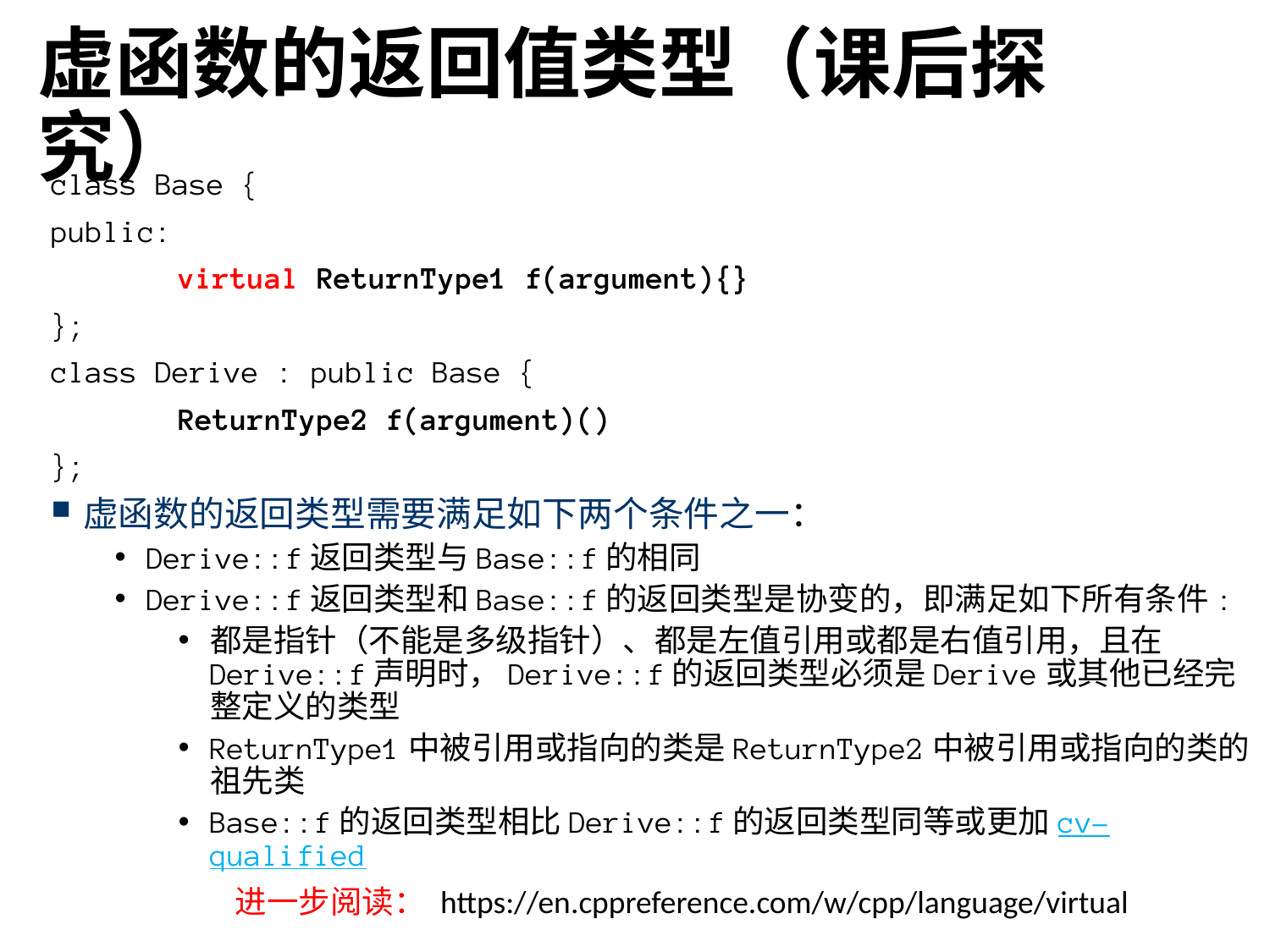

# 虚函数的返回值类型（课后探究）
class Base {
public:
	virtual ReturnType1 f(argument){}
};
class Derive : public Base {
	ReturnType2 f(argument)()
};
虚函数的返回类型需要满足如下两个条件之一：
Derive::f返回类型与Base::f的相同
Derive::f返回类型和Base::f的返回类型是协变的，即满足如下所有条件:
都是指针（不能是多级指针）、都是左值引用或都是右值引用，且在Derive::f声明时，Derive::f的返回类型必须是Derive或其他已经完整定义的类型
ReturnType1中被引用或指向的类是ReturnType2中被引用或指向的类的祖先类
Base::f的返回类型相比Derive::f的返回类型同等或更加cv-qualified

进一步阅读： https://en.cppreference.com/w/cpp/language/virtual